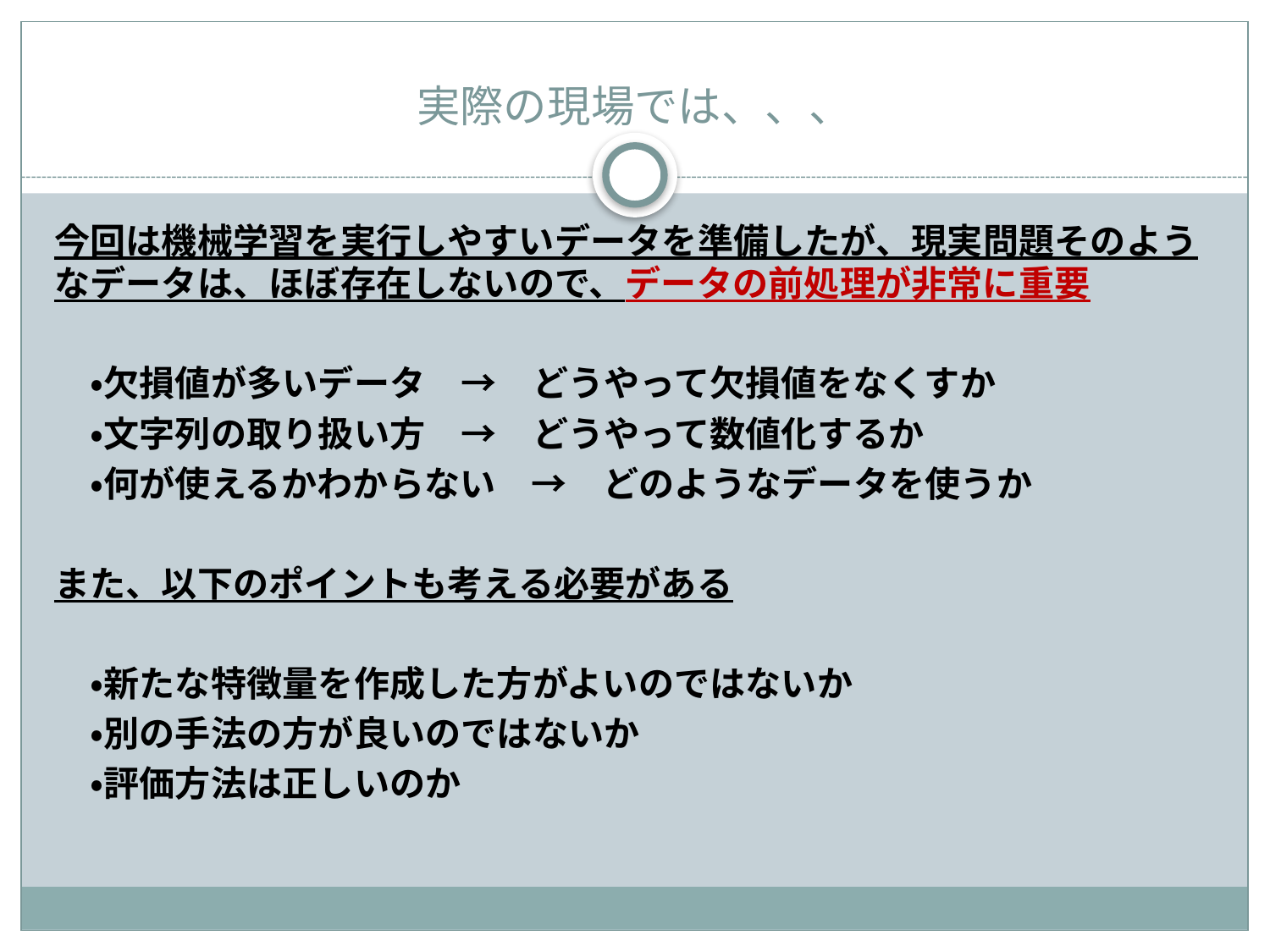

# 実際の現場では、、、
今回は機械学習を実行しやすいデータを準備したが、現実問題そのようなデータは、ほぼ存在しないので、データの前処理が非常に重要

　・欠損値が多いデータ　→　どうやって欠損値をなくすか
　・文字列の取り扱い方　→　どうやって数値化するか
　・何が使えるかわからない　→　どのようなデータを使うか

また、以下のポイントも考える必要がある

　・新たな特徴量を作成した方がよいのではないか
　・別の手法の方が良いのではないか
　・評価方法は正しいのか